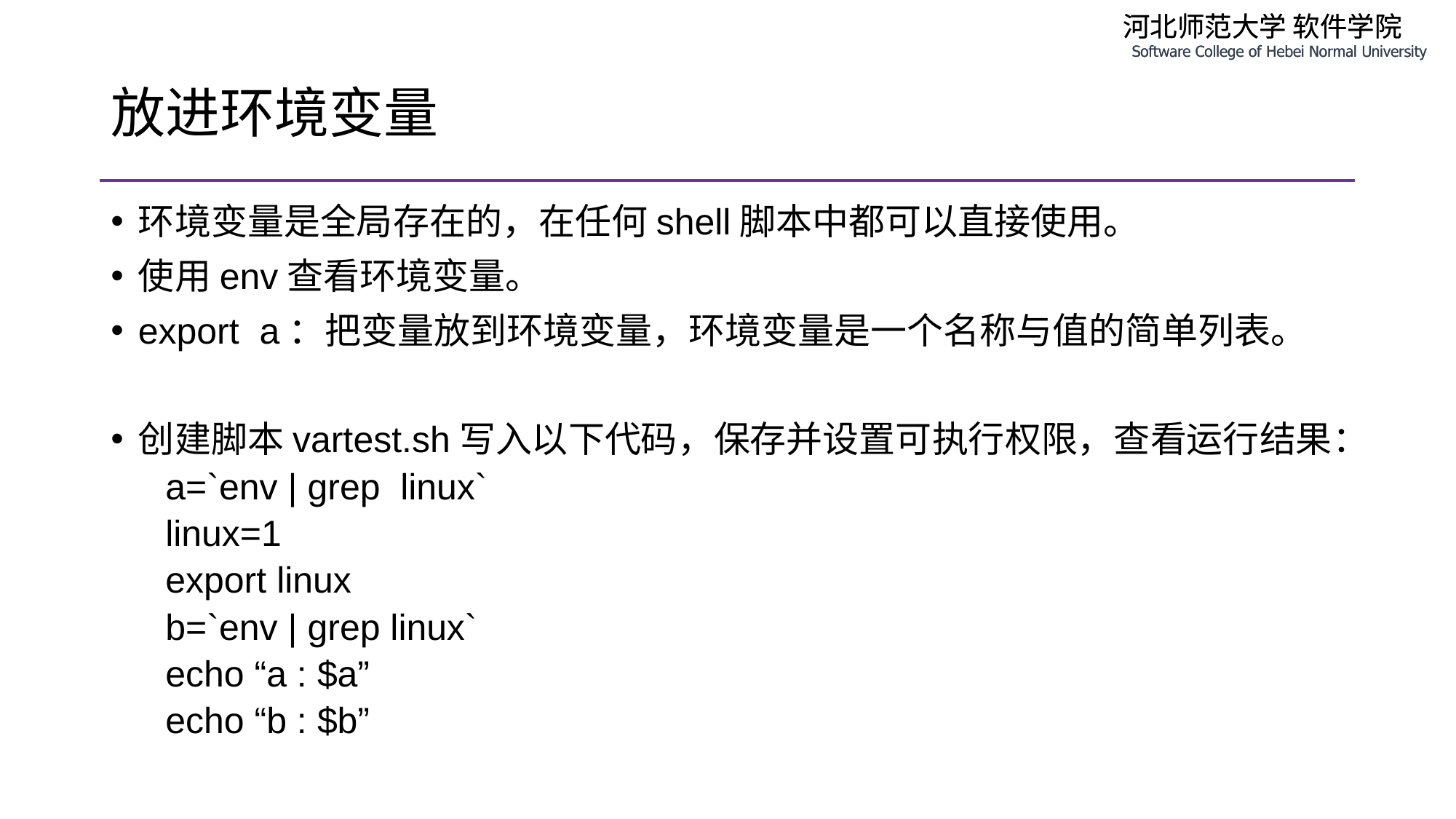

# 放进环境变量
环境变量是全局存在的，在任何shell脚本中都可以直接使用。
使用env查看环境变量。
export  a：把变量放到环境变量，环境变量是一个名称与值的简单列表。

创建脚本vartest.sh写入以下代码，保存并设置可执行权限，查看运行结果：
a=`env | grep  linux`
linux=1
export linux
b=`env | grep linux`
echo “a : $a”
echo “b : $b”